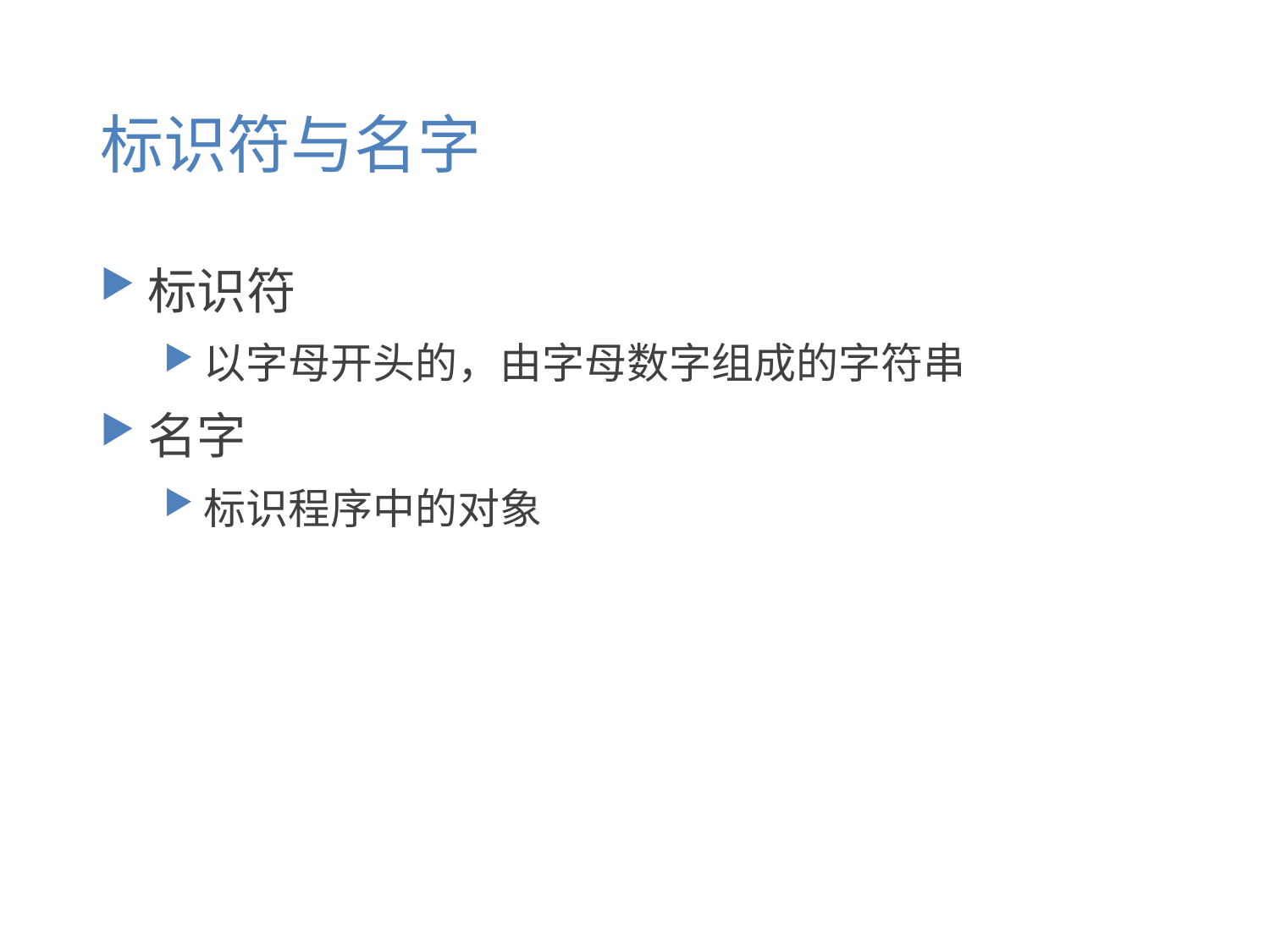

# 标识符与名字
标识符
以字母开头的，由字母数字组成的字符串
名字
标识程序中的对象